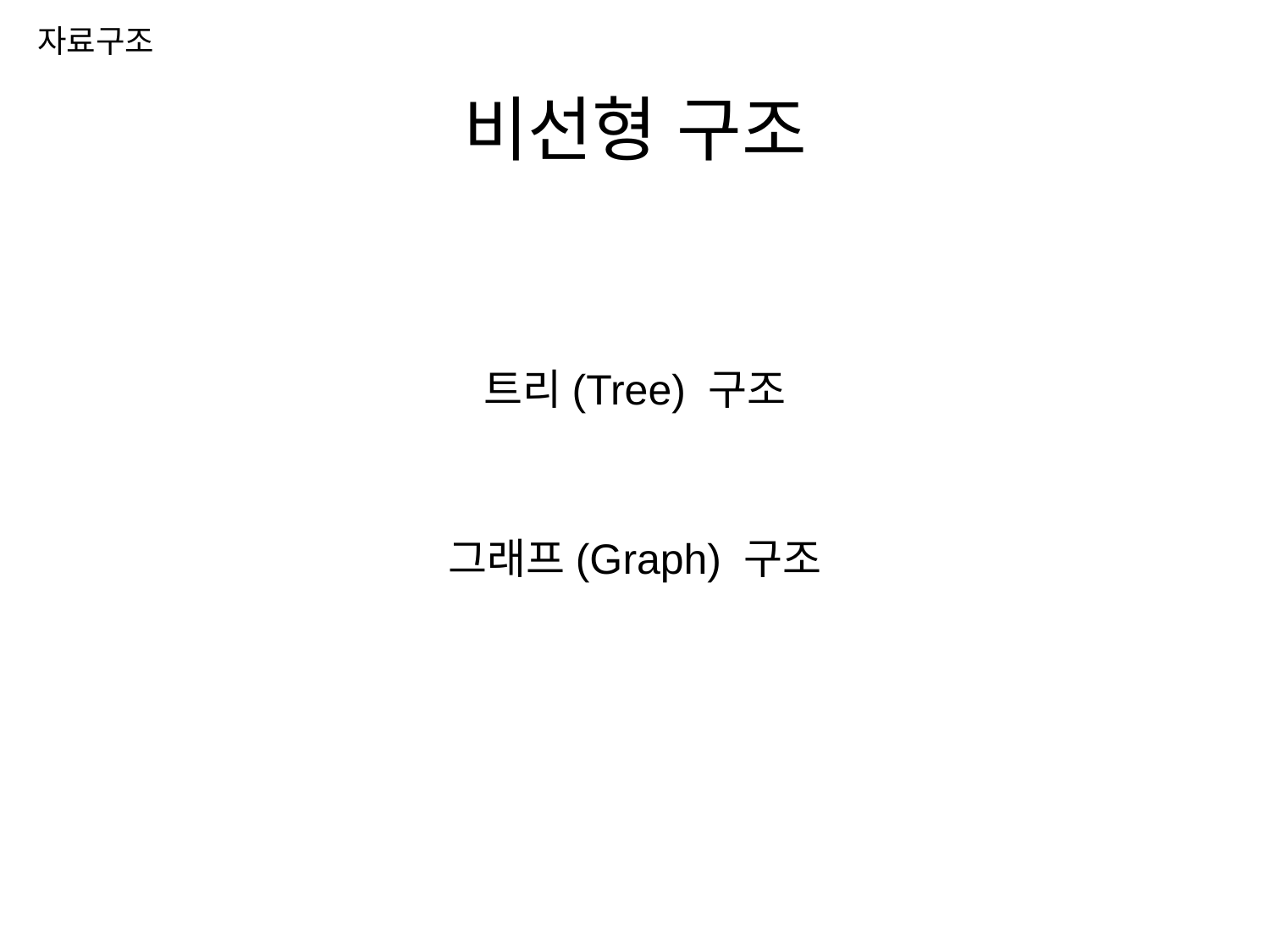

자료구조
# 비선형 구조
트리(Tree) 구조
그래프(Graph) 구조